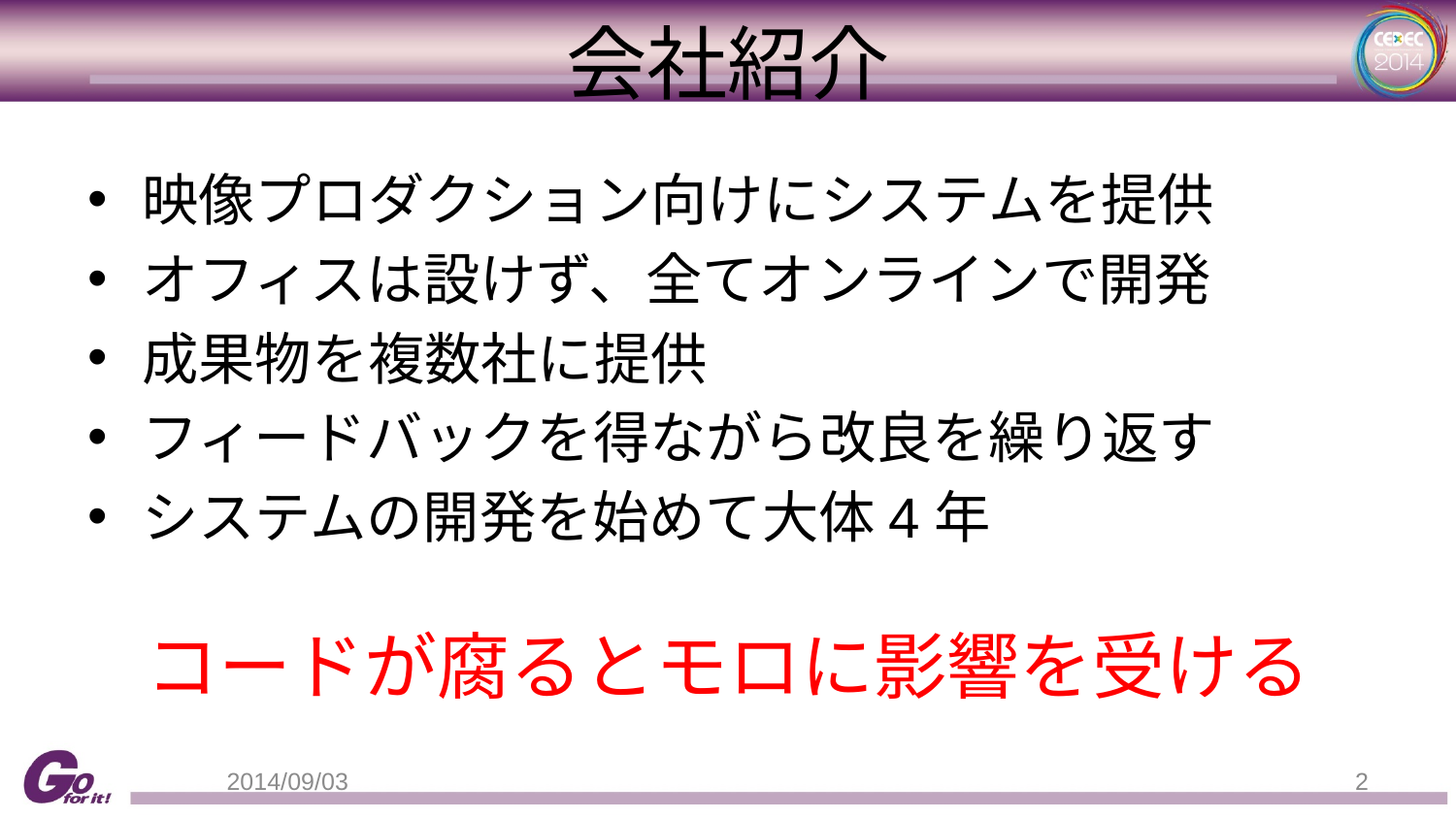

# 会社紹介
映像プロダクション向けにシステムを提供
オフィスは設けず、全てオンラインで開発
成果物を複数社に提供
フィードバックを得ながら改良を繰り返す
システムの開発を始めて大体4年

コードが腐るとモロに影響を受ける
2014/09/03
2